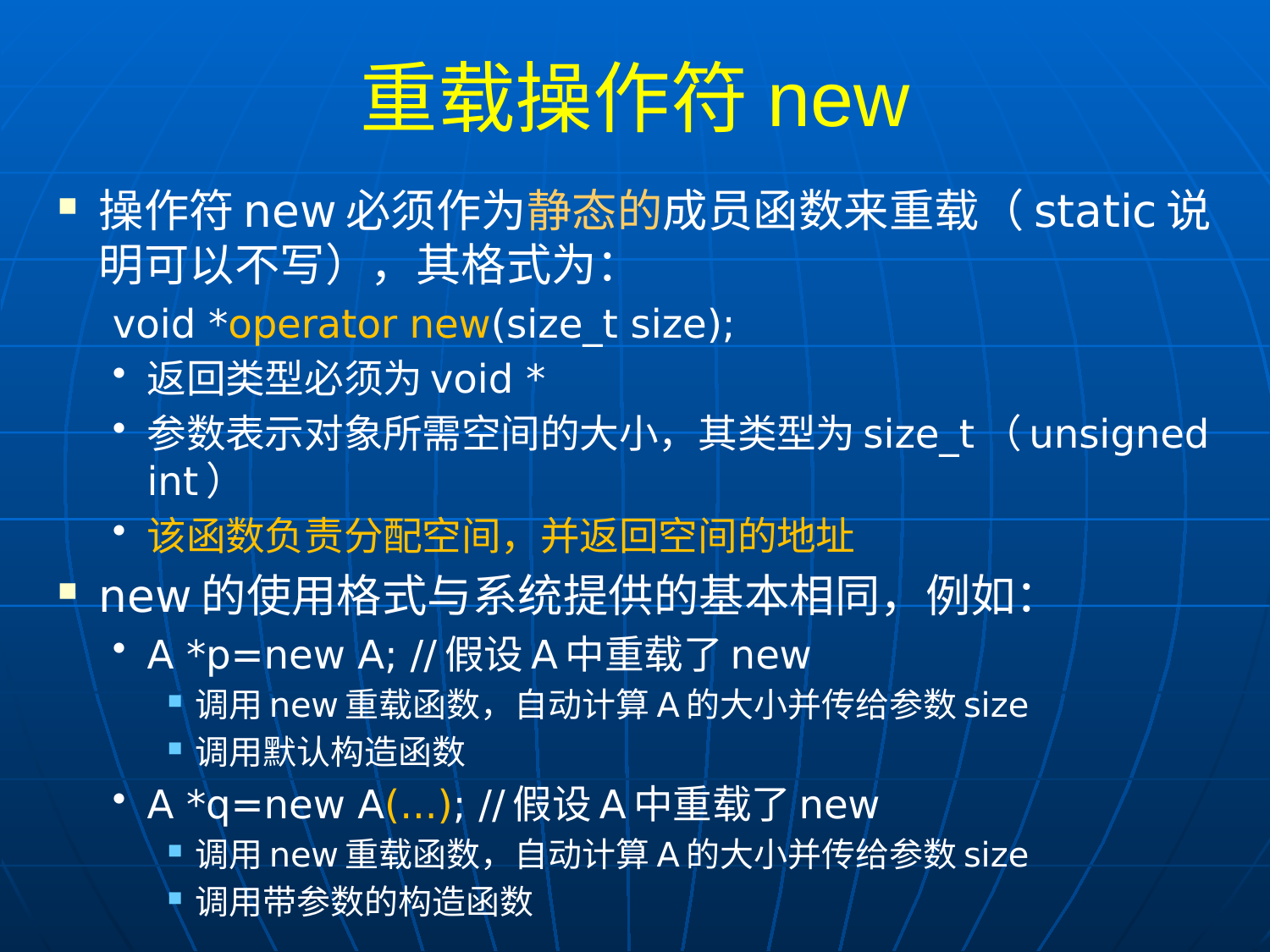

# 重载操作符new
操作符new必须作为静态的成员函数来重载（static说明可以不写），其格式为：
void *operator new(size_t size);
返回类型必须为void *
参数表示对象所需空间的大小，其类型为size_t（unsigned int）
该函数负责分配空间，并返回空间的地址
new的使用格式与系统提供的基本相同，例如：
A *p=new A; //假设A中重载了new
调用new重载函数，自动计算A的大小并传给参数size
调用默认构造函数
A *q=new A(...); //假设A中重载了new
调用new重载函数，自动计算A的大小并传给参数size
调用带参数的构造函数